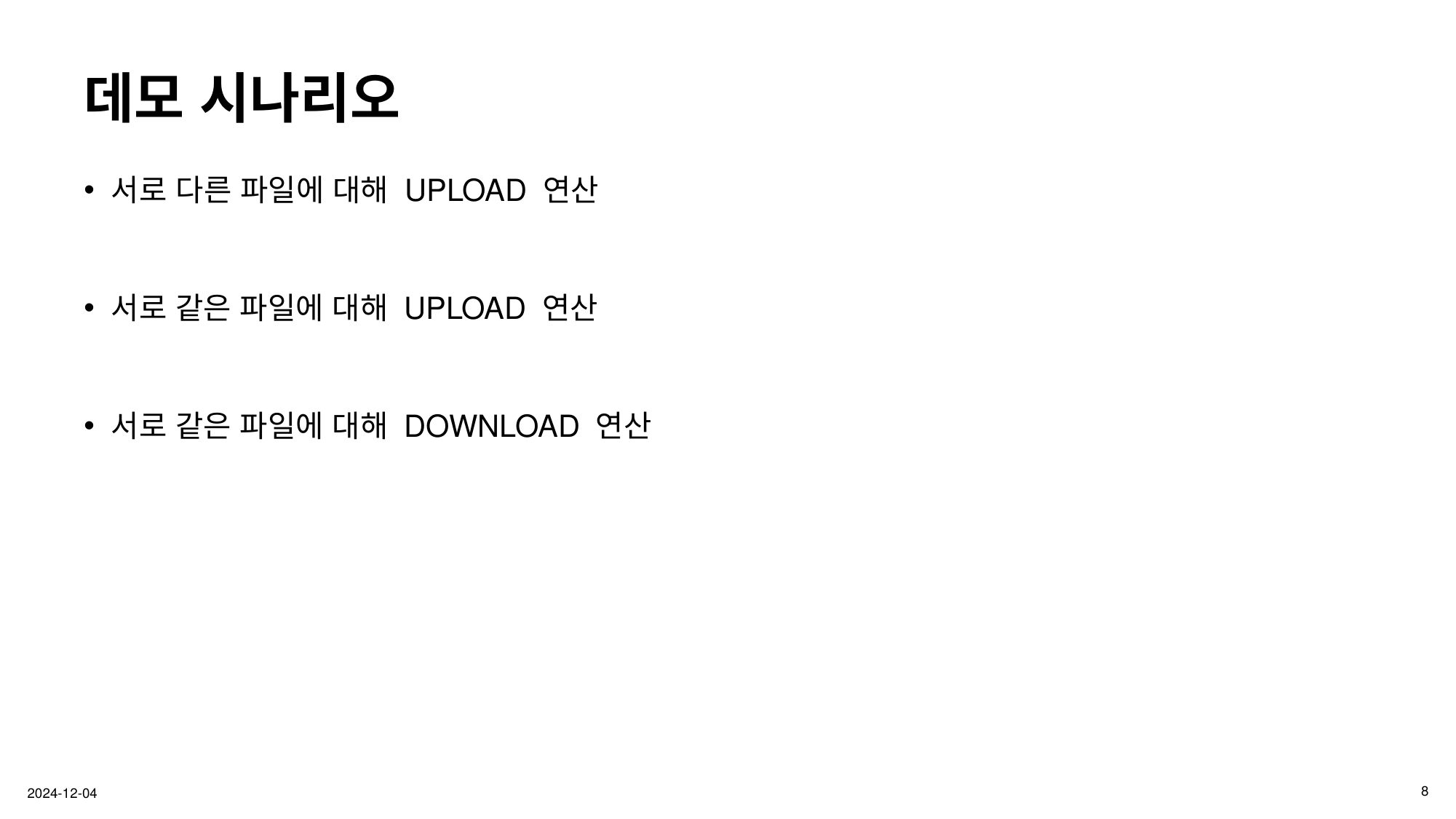

# 데모 시나리오
서로 다른 파일에 대해 UPLOAD 연산

서로 같은 파일에 대해 UPLOAD 연산

서로 같은 파일에 대해 DOWNLOAD 연산

2024-12-04

8